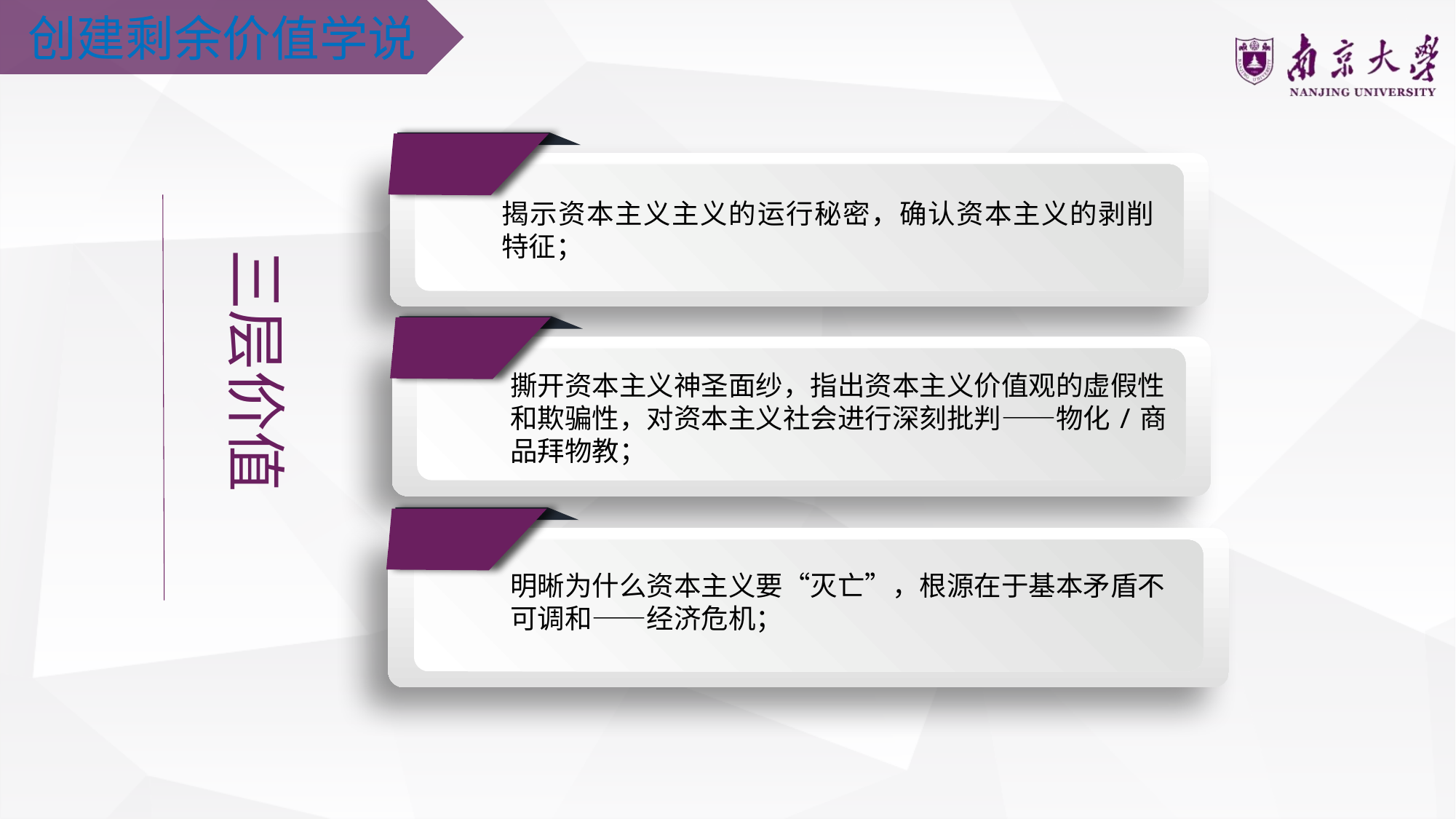

创建剩余价值学说

揭示资本主义主义的运行秘密，确认资本主义的剥削特征；
三层价值

撕开资本主义神圣面纱，指出资本主义价值观的虚假性和欺骗性，对资本主义社会进行深刻批判——物化/商品拜物教；

明晰为什么资本主义要“灭亡”，根源在于基本矛盾不可调和——经济危机；